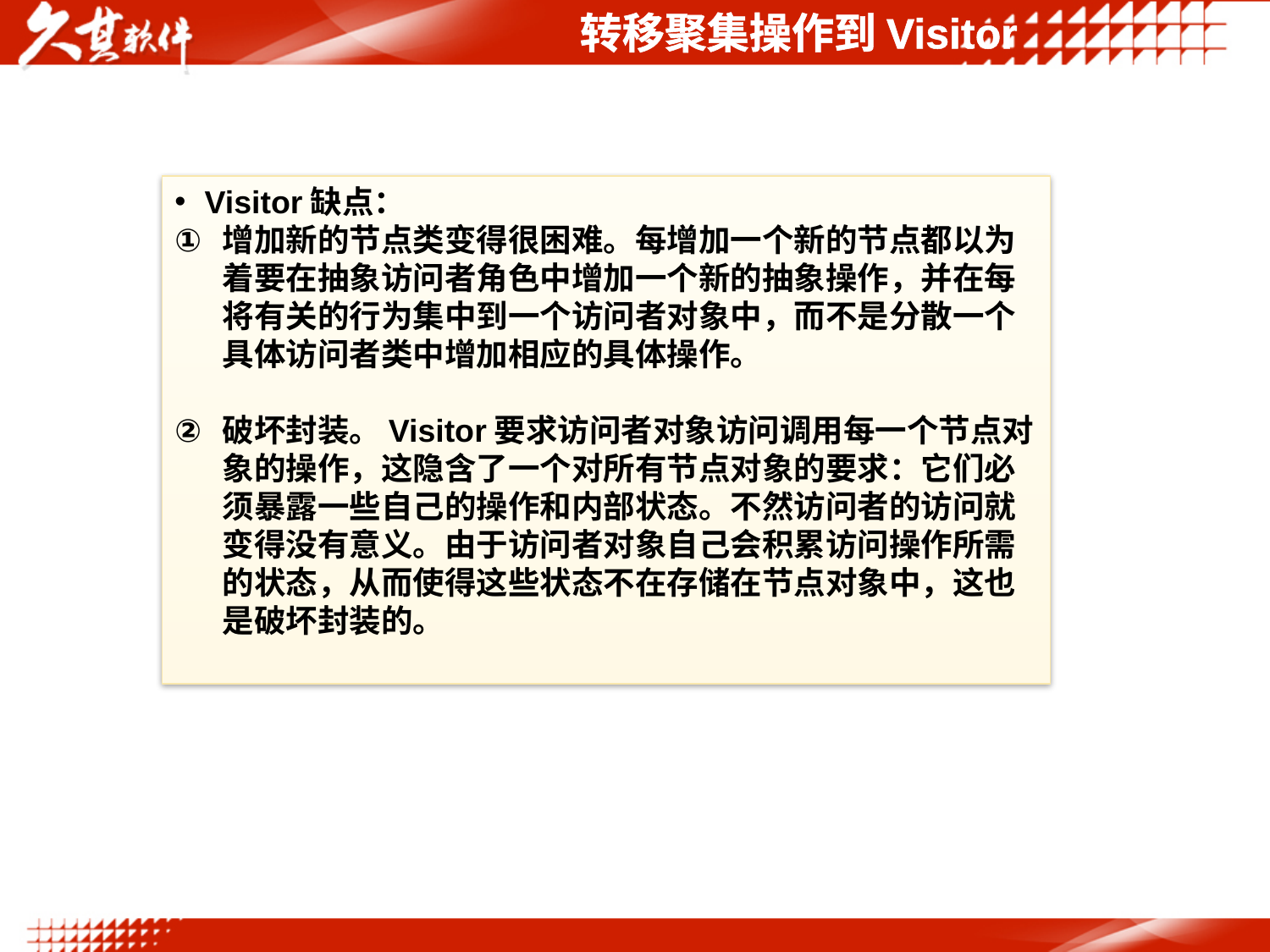

转移聚集操作到Visitor
转移聚集作到Visitor
Visitor缺点：
增加新的节点类变得很困难。每增加一个新的节点都以为着要在抽象访问者角色中增加一个新的抽象操作，并在每将有关的行为集中到一个访问者对象中，而不是分散一个具体访问者类中增加相应的具体操作。

破坏封装。Visitor要求访问者对象访问调用每一个节点对象的操作，这隐含了一个对所有节点对象的要求：它们必须暴露一些自己的操作和内部状态。不然访问者的访问就变得没有意义。由于访问者对象自己会积累访问操作所需的状态，从而使得这些状态不在存储在节点对象中，这也是破坏封装的。